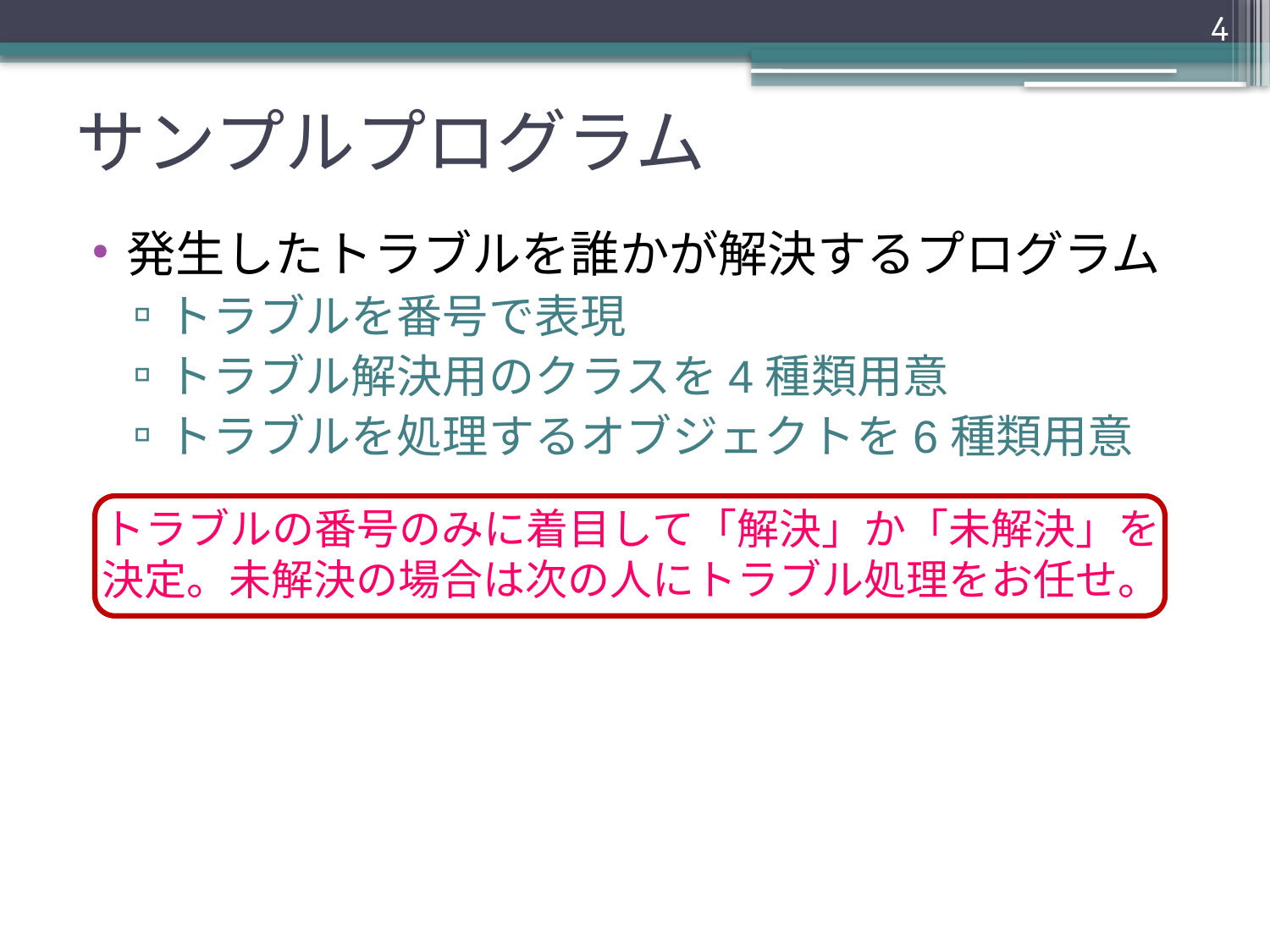

4
# サンプルプログラム
発生したトラブルを誰かが解決するプログラム
トラブルを番号で表現
トラブル解決用のクラスを4種類用意
トラブルを処理するオブジェクトを6種類用意

トラブルの番号のみに着目して「解決」か「未解決」を
決定。未解決の場合は次の人にトラブル処理をお任せ。